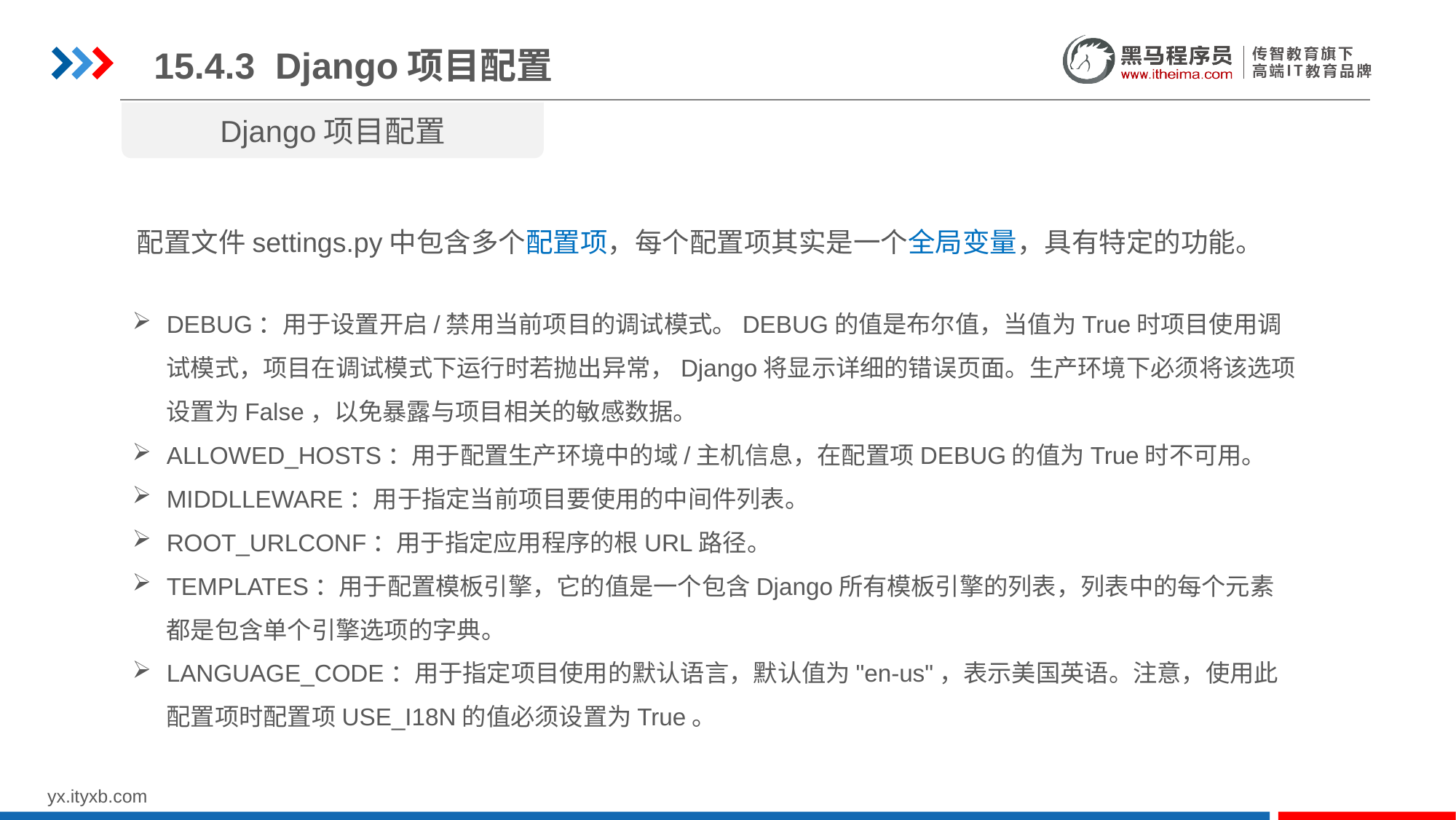

15.4.3  Django项目配置

Django项目配置
配置文件settings.py中包含多个配置项，每个配置项其实是一个全局变量，具有特定的功能。
DEBUG：用于设置开启/禁用当前项目的调试模式。DEBUG的值是布尔值，当值为True时项目使用调试模式，项目在调试模式下运行时若抛出异常，Django将显示详细的错误页面。生产环境下必须将该选项设置为False，以免暴露与项目相关的敏感数据。
ALLOWED_HOSTS：用于配置生产环境中的域/主机信息，在配置项DEBUG的值为True时不可用。
MIDDLLEWARE：用于指定当前项目要使用的中间件列表。
ROOT_URLCONF：用于指定应用程序的根URL路径。
TEMPLATES：用于配置模板引擎，它的值是一个包含Django所有模板引擎的列表，列表中的每个元素都是包含单个引擎选项的字典。
LANGUAGE_CODE：用于指定项目使用的默认语言，默认值为"en-us"，表示美国英语。注意，使用此配置项时配置项USE_I18N的值必须设置为True。